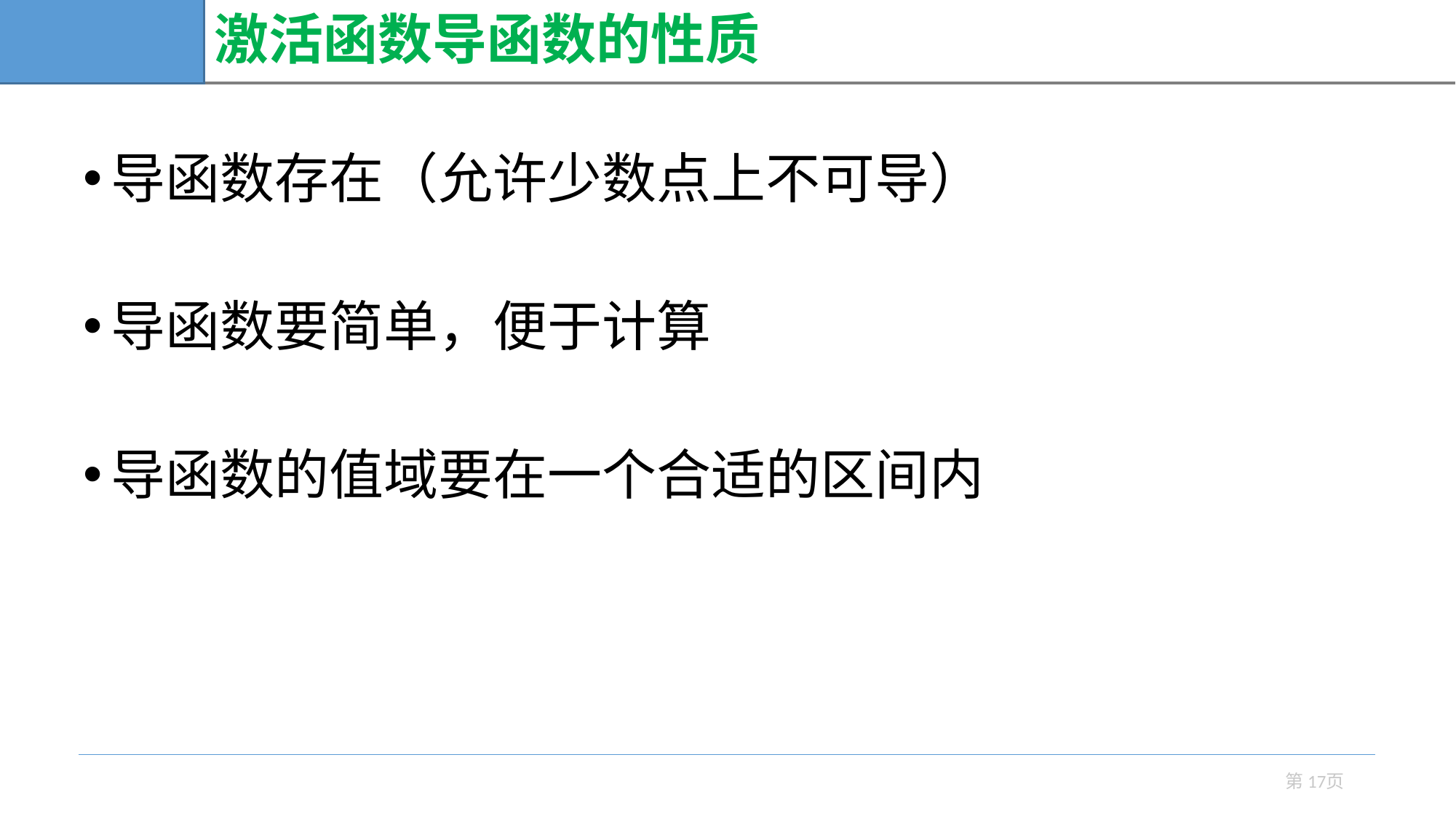

# 激活函数导函数的性质

导函数存在（允许少数点上不可导）

导函数要简单，便于计算

导函数的值域要在一个合适的区间内
第17页